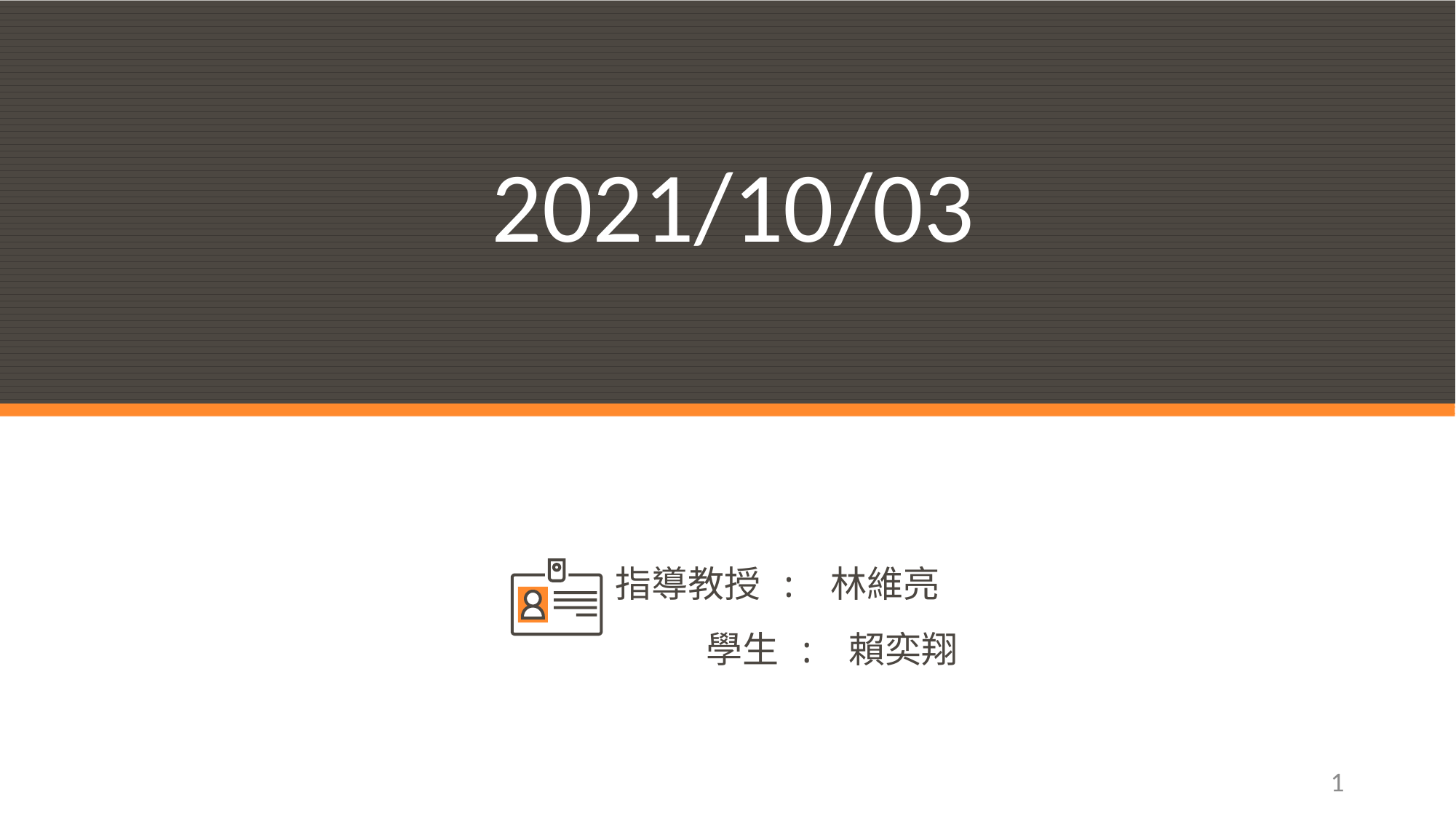

2021/10/03
指導教授 : 林維亮
	學生 : 賴奕翔

1